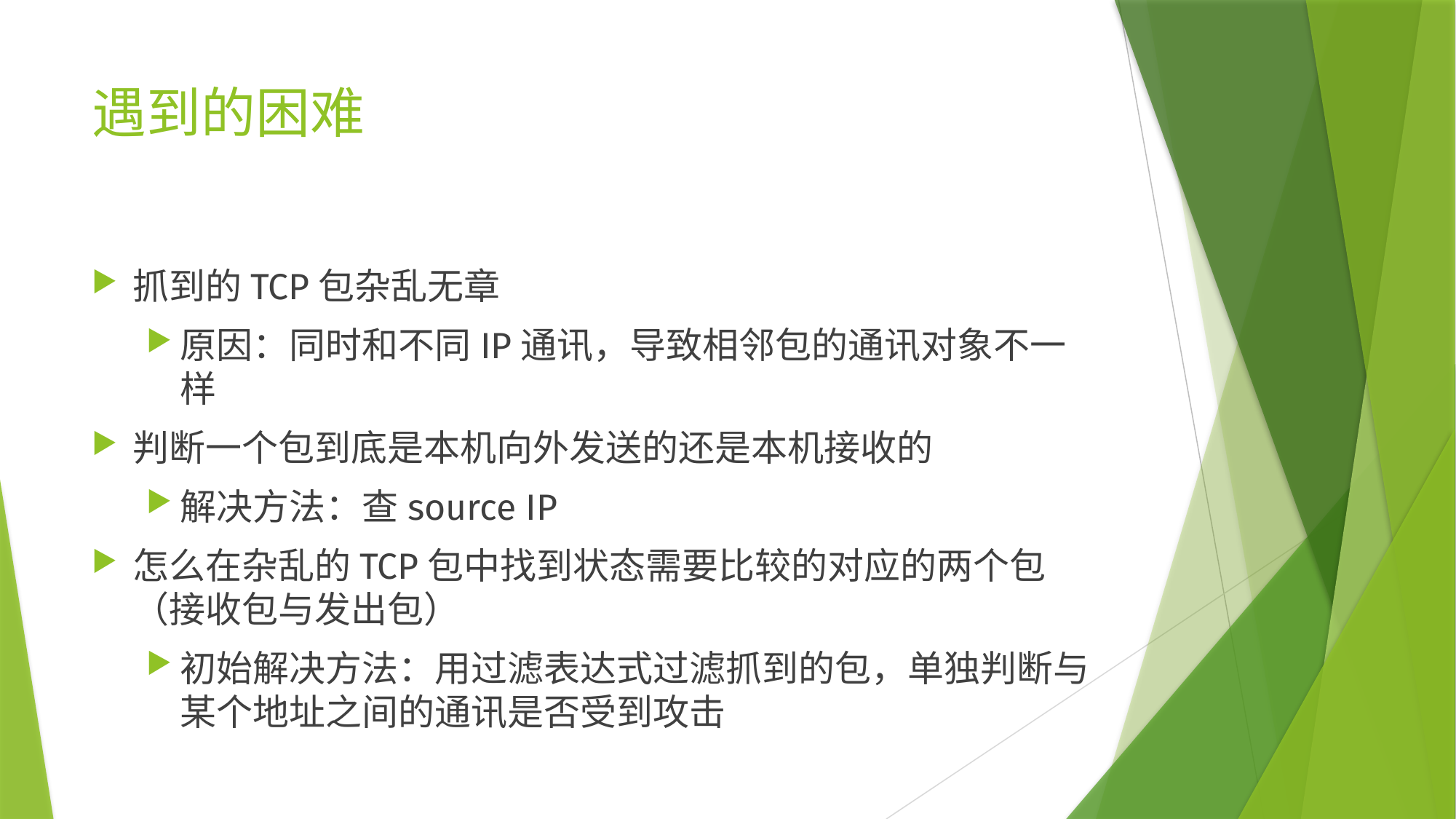

# 遇到的困难
抓到的TCP包杂乱无章
原因：同时和不同IP通讯，导致相邻包的通讯对象不一样
判断一个包到底是本机向外发送的还是本机接收的
解决方法：查source IP
怎么在杂乱的TCP包中找到状态需要比较的对应的两个包（接收包与发出包）
初始解决方法：用过滤表达式过滤抓到的包，单独判断与某个地址之间的通讯是否受到攻击